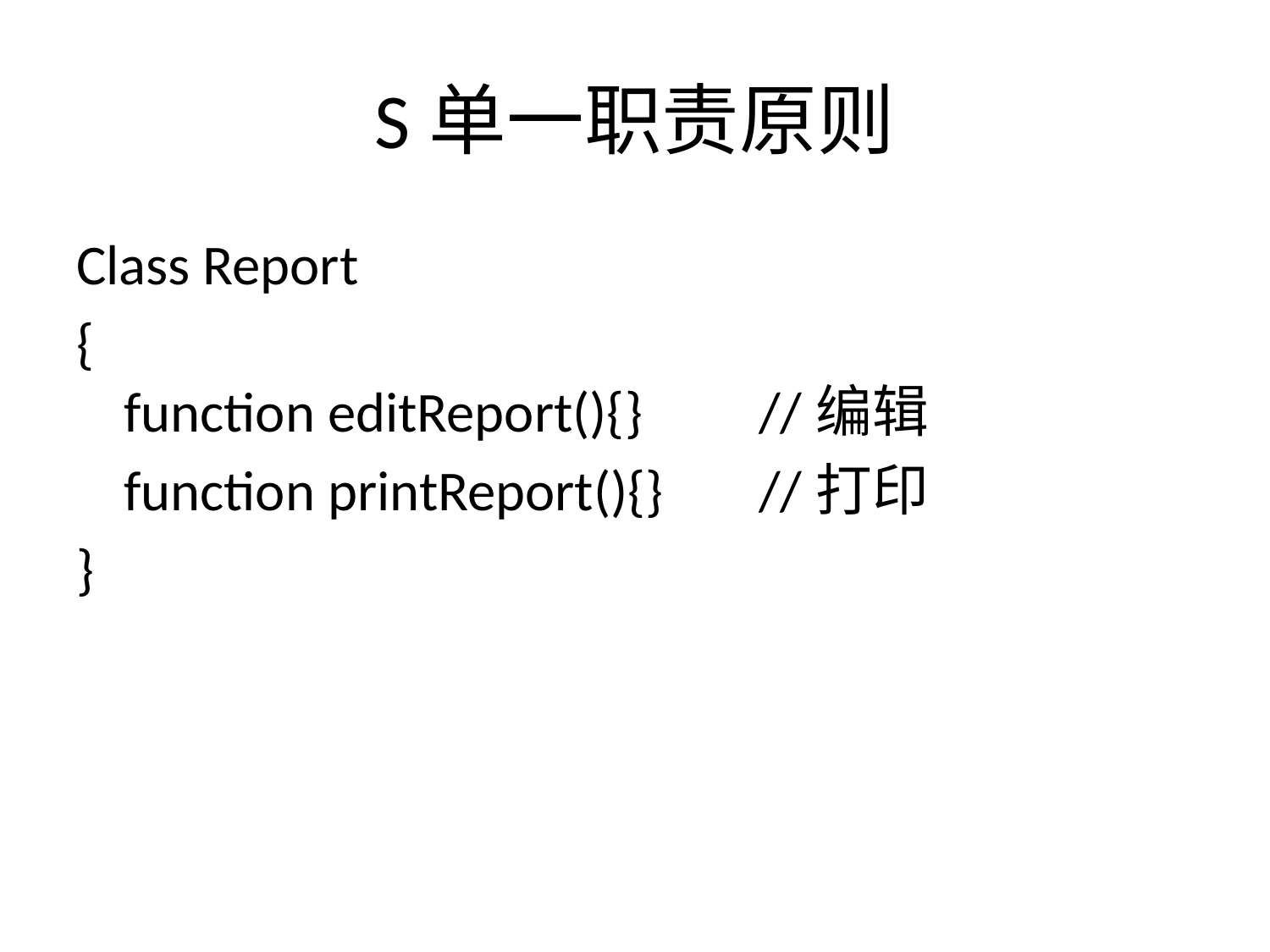

# S单一职责原则
Class Report
{
function editReport(){}	//编辑
	function printReport(){}	//打印
}